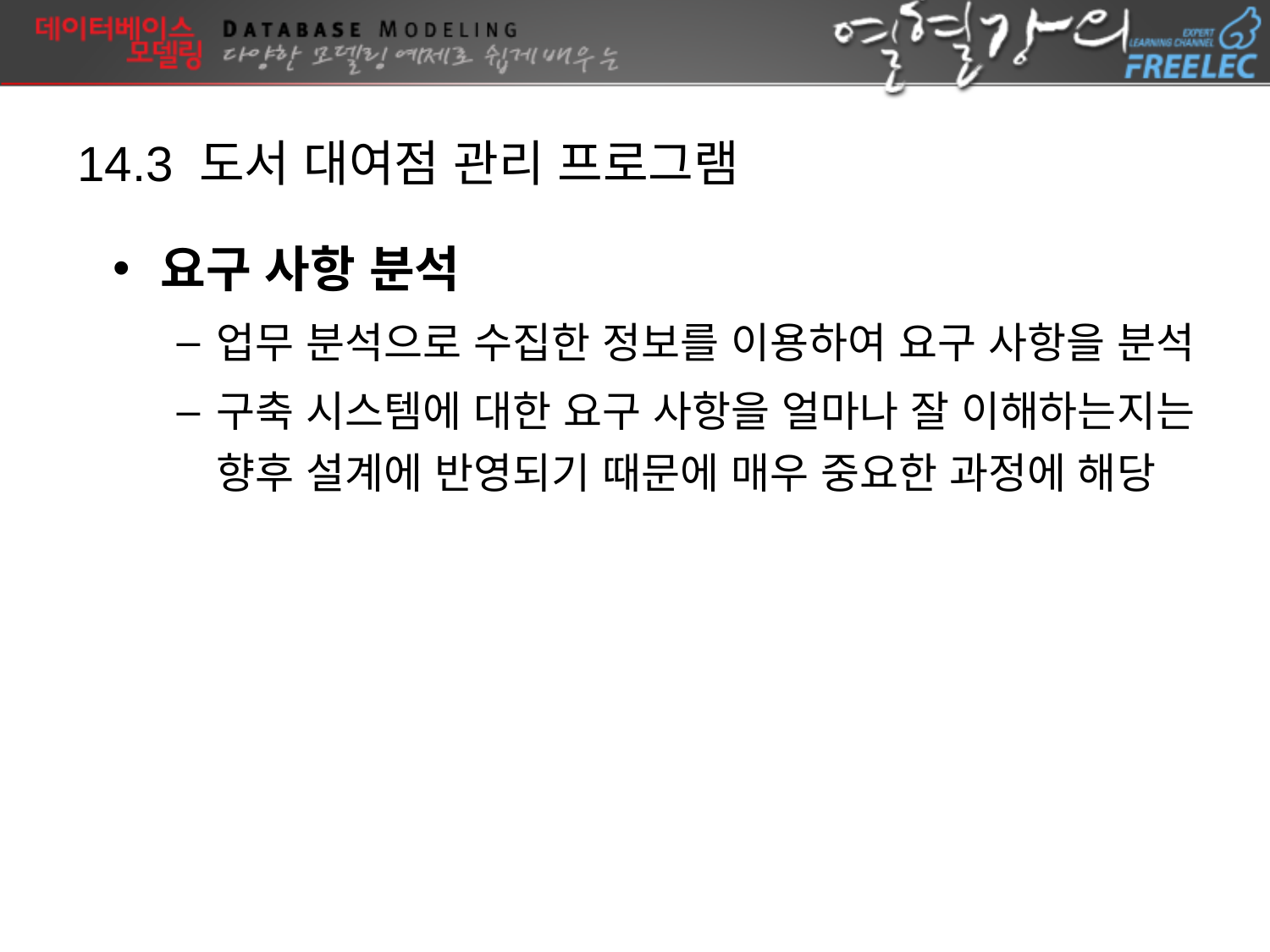

14.3 도서 대여점 관리 프로그램
요구 사항 분석
업무 분석으로 수집한 정보를 이용하여 요구 사항을 분석
구축 시스템에 대한 요구 사항을 얼마나 잘 이해하는지는 향후 설계에 반영되기 때문에 매우 중요한 과정에 해당